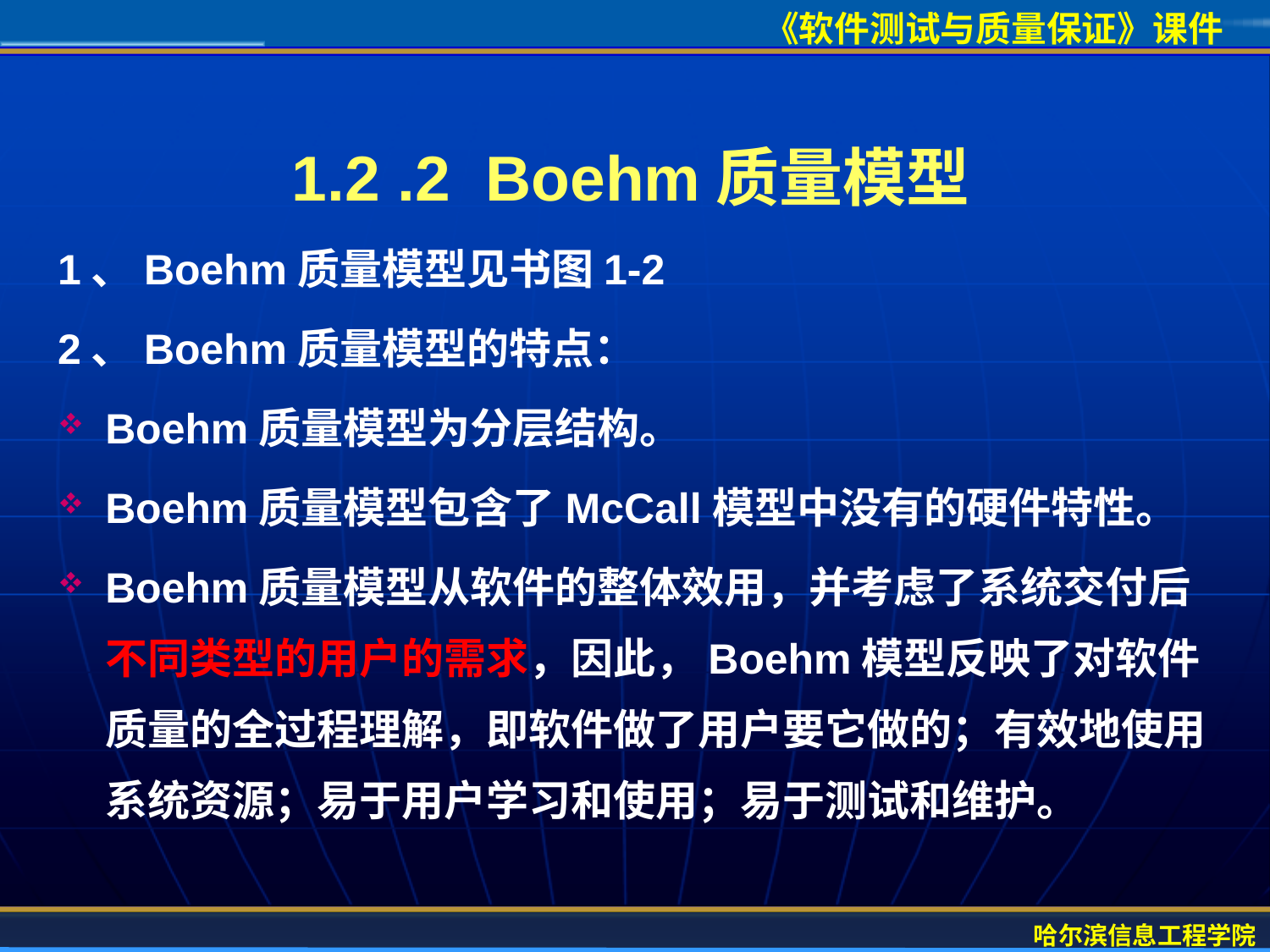

# 1.2 .2  Boehm质量模型
1、Boehm质量模型见书图1-2
2、Boehm质量模型的特点：
Boehm质量模型为分层结构。
Boehm质量模型包含了McCall模型中没有的硬件特性。
Boehm质量模型从软件的整体效用，并考虑了系统交付后不同类型的用户的需求，因此，Boehm模型反映了对软件质量的全过程理解，即软件做了用户要它做的；有效地使用系统资源；易于用户学习和使用；易于测试和维护。